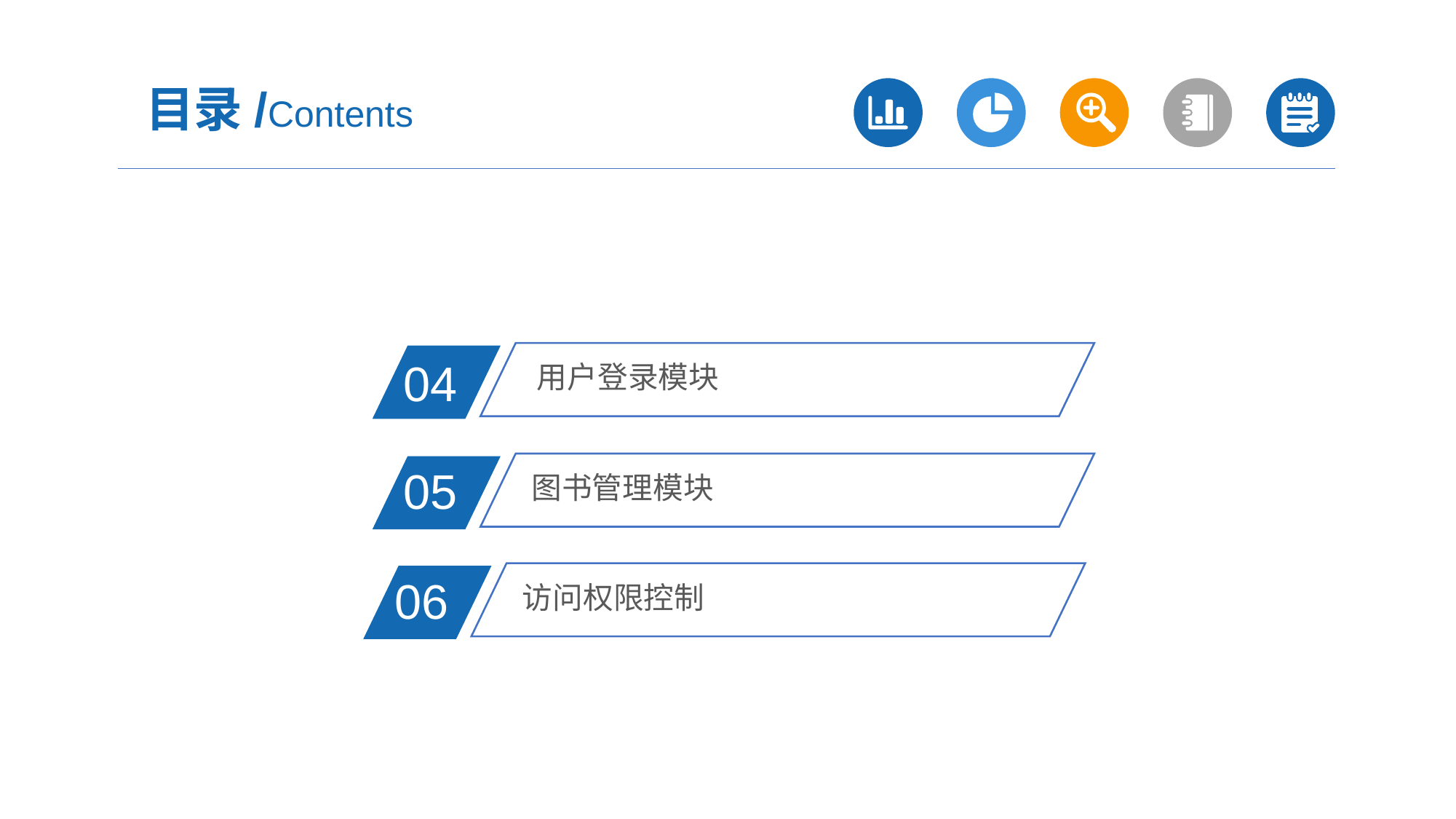

目录/Contents

用户登录模块

04

图书管理模块
05

访问权限控制
06